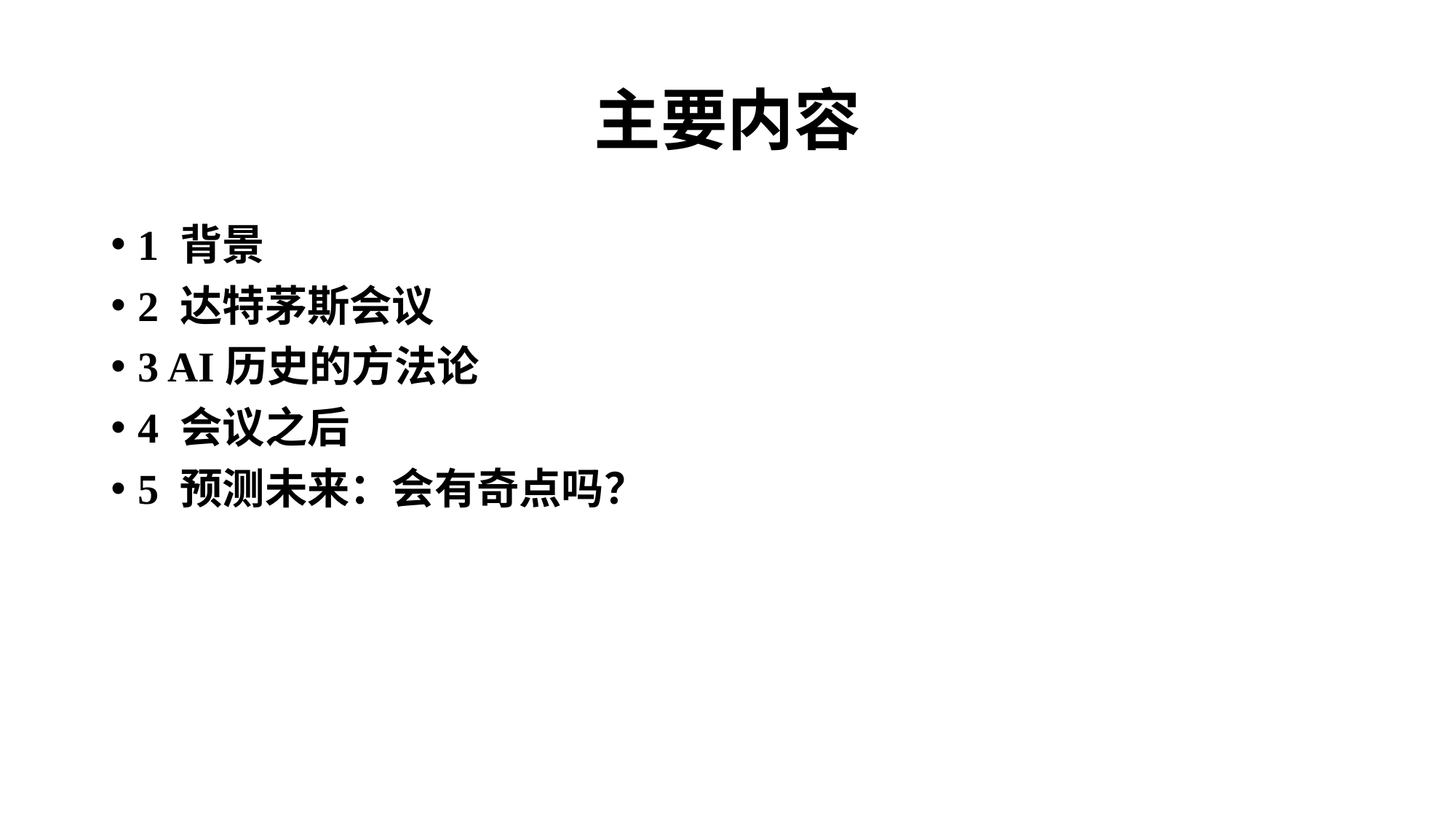

# 主要内容
1 背景
2 达特茅斯会议
3 AI历史的方法论
4 会议之后
5 预测未来：会有奇点吗？